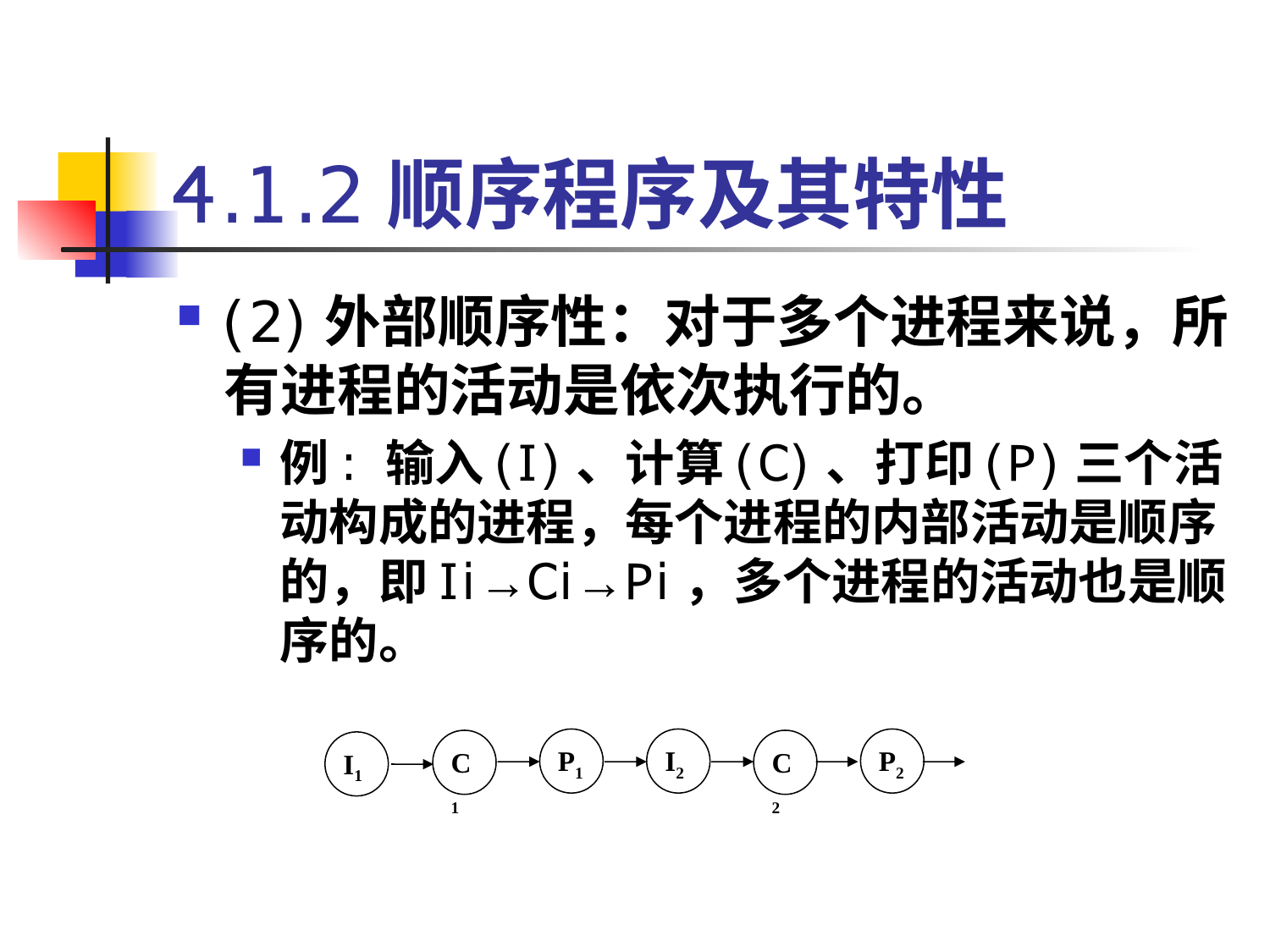

# 4.1.2顺序程序及其特性
(2)外部顺序性：对于多个进程来说，所有进程的活动是依次执行的。
例: 输入(I)、计算(C)、打印(P)三个活动构成的进程，每个进程的内部活动是顺序的，即Ii→Ci→Pi，多个进程的活动也是顺序的。
P1
I2
P2
C1
C2
I1